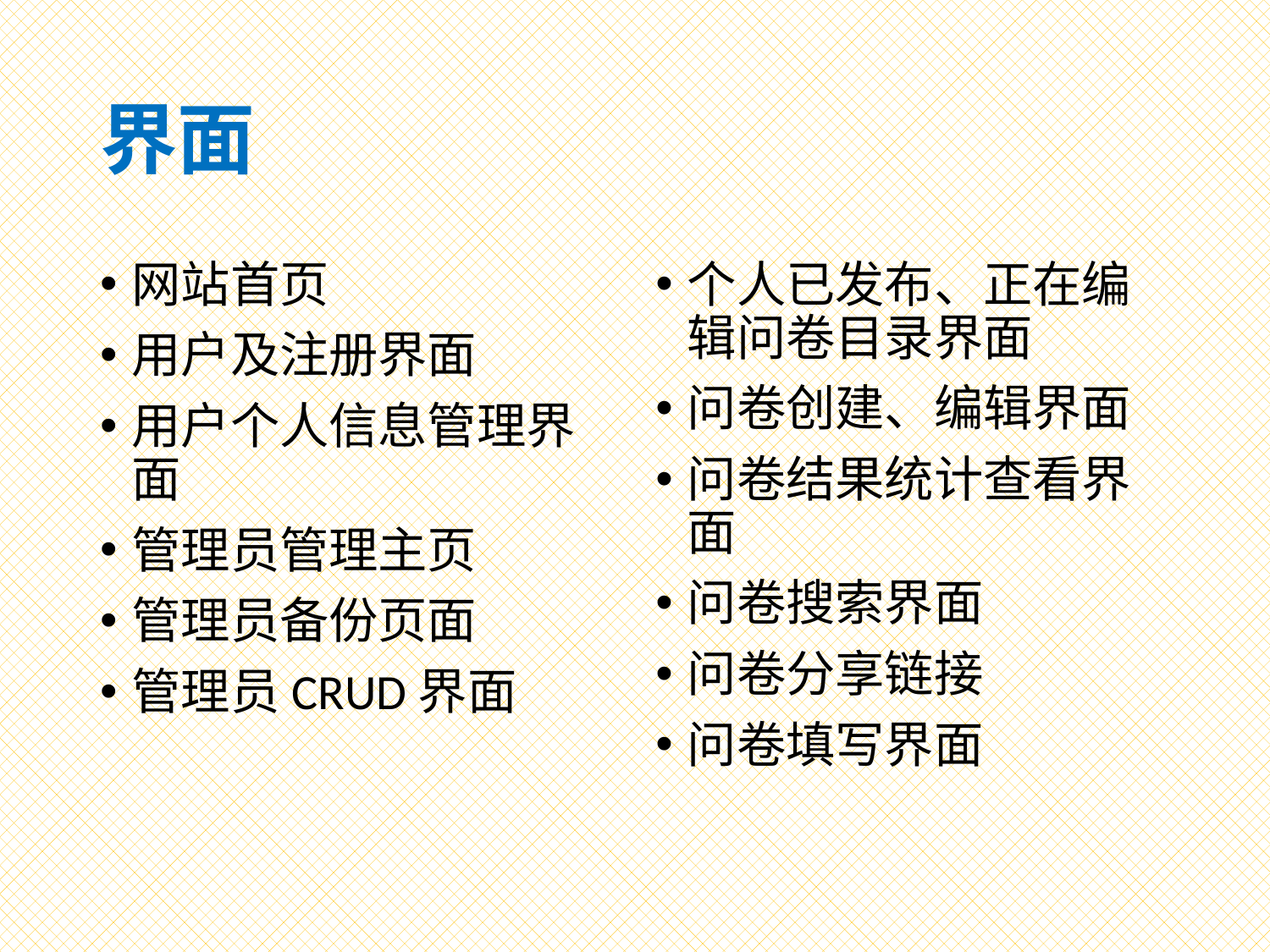

# 界面
网站首页
用户及注册界面
用户个人信息管理界面
管理员管理主页
管理员备份页面
管理员CRUD界面

个人已发布、正在编辑问卷目录界面
问卷创建、编辑界面
问卷结果统计查看界面
问卷搜索界面
问卷分享链接
问卷填写界面